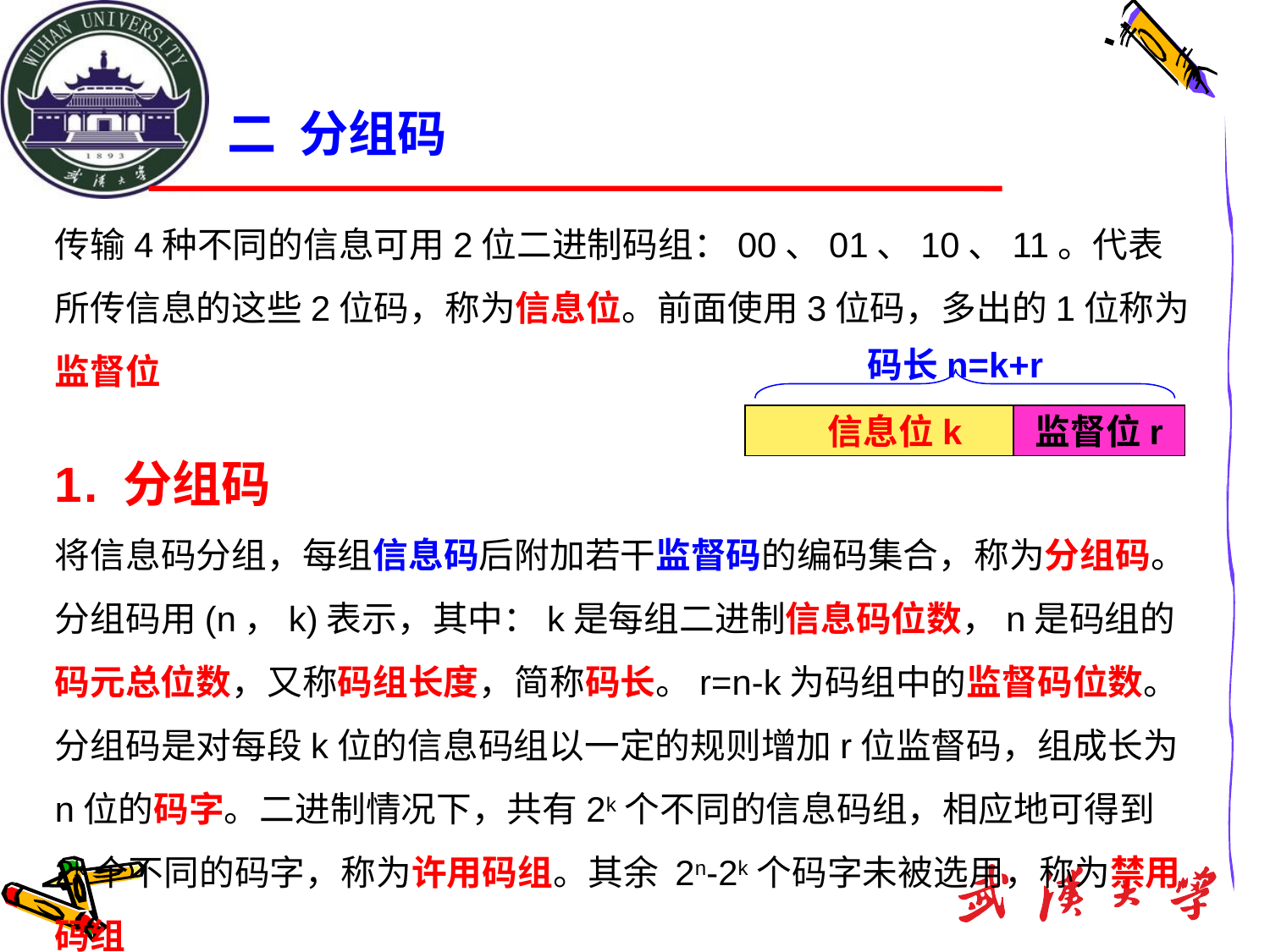

二  分组码

传输4种不同的信息可用2位二进制码组：00、01、10、11。代表所传信息的这些2位码，称为信息位。前面使用3位码，多出的1位称为监督位

 分组码
将信息码分组，每组信息码后附加若干监督码的编码集合，称为分组码。分组码用(n，k)表示，其中：k是每组二进制信息码位数，n是码组的码元总位数，又称码组长度，简称码长。r=n-k为码组中的监督码位数。分组码是对每段k位的信息码组以一定的规则增加r位监督码，组成长为n位的码字。二进制情况下，共有2k个不同的信息码组，相应地可得到2k个不同的码字，称为许用码组。其余 2n-2k个码字未被选用，称为禁用码组
码长n=k+r
信息位k
监督位r